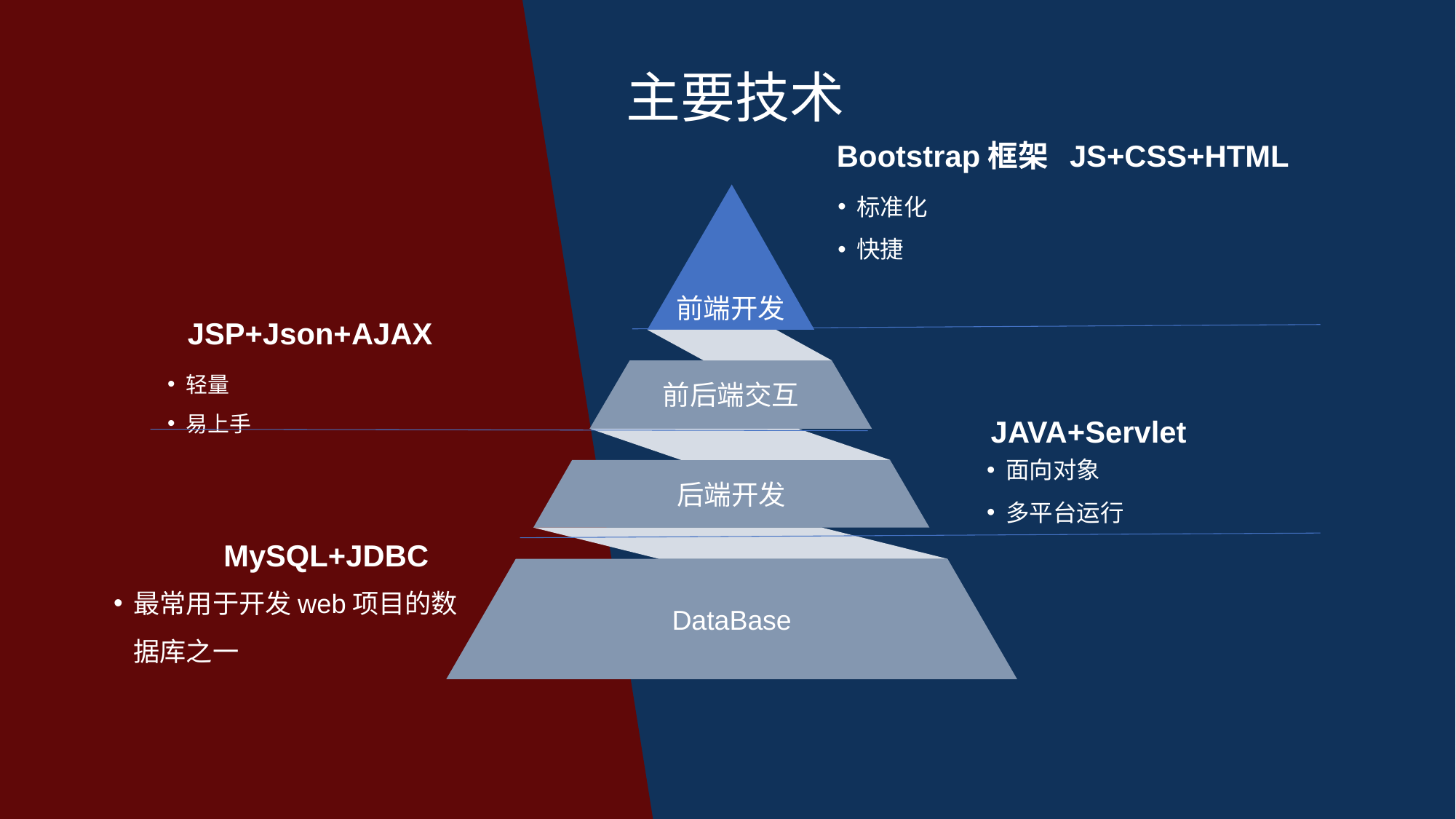

主要技术

Bootstrap框架  JS+CSS+HTML

标准化
快捷
前端开发

前后端交互

后端开发

DataBase
JSP+Json+AJAX
轻量
易上手

JAVA+Servlet

MySQL+JDBC
最常用于开发web项目的数据库之一
面向对象
多平台运行
9